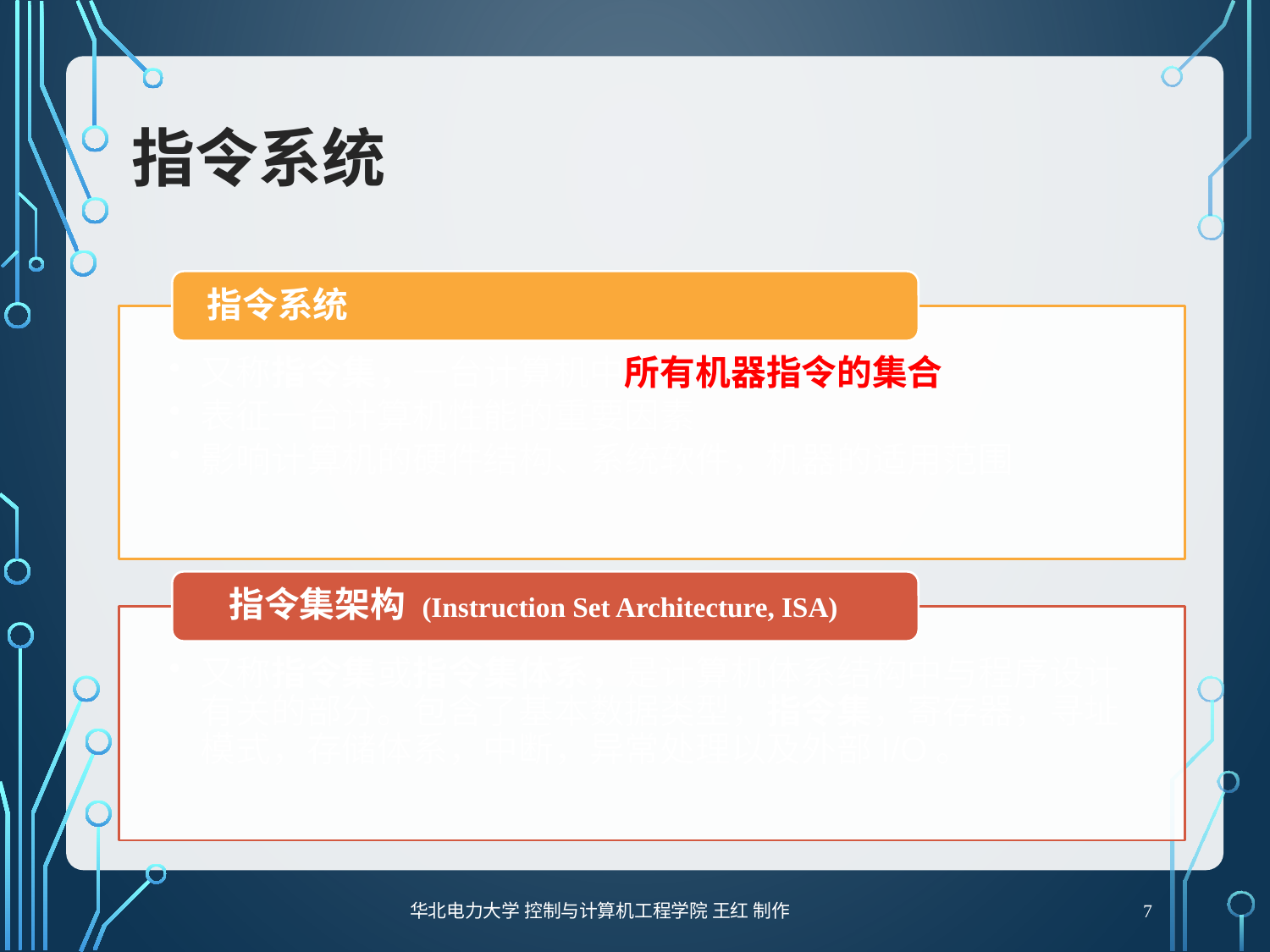

# 指令系统
又称指令集，一台计算机中所有机器指令的集合
表征一台计算机性能的重要因素
影响计算机的硬件结构、系统软件，机器的适用范围
指令系统
又称指令集或指令集体系，是计算机体系结构中与程序设计有关的部分。包含了基本数据类型，指令集，寄存器，寻址模式，存储体系，中断，异常处理以及外部I/O。
指令集架构 (Instruction Set Architecture, ISA)
7
华北电力大学 控制与计算机工程学院 王红 制作